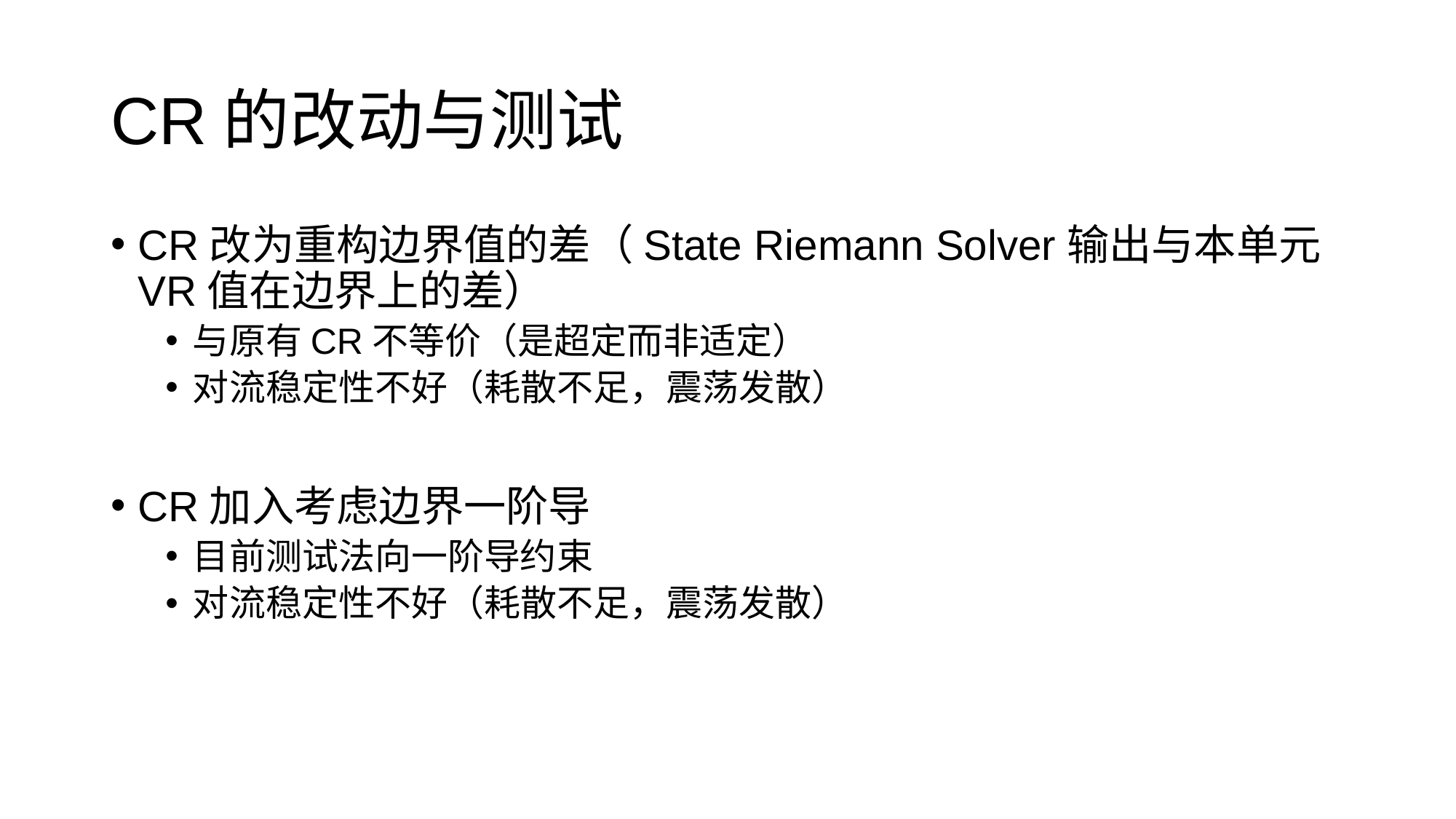

# CR的改动与测试
CR改为重构边界值的差（State Riemann Solver输出与本单元VR值在边界上的差）
与原有CR不等价（是超定而非适定）
对流稳定性不好（耗散不足，震荡发散）

CR加入考虑边界一阶导
目前测试法向一阶导约束
对流稳定性不好（耗散不足，震荡发散）